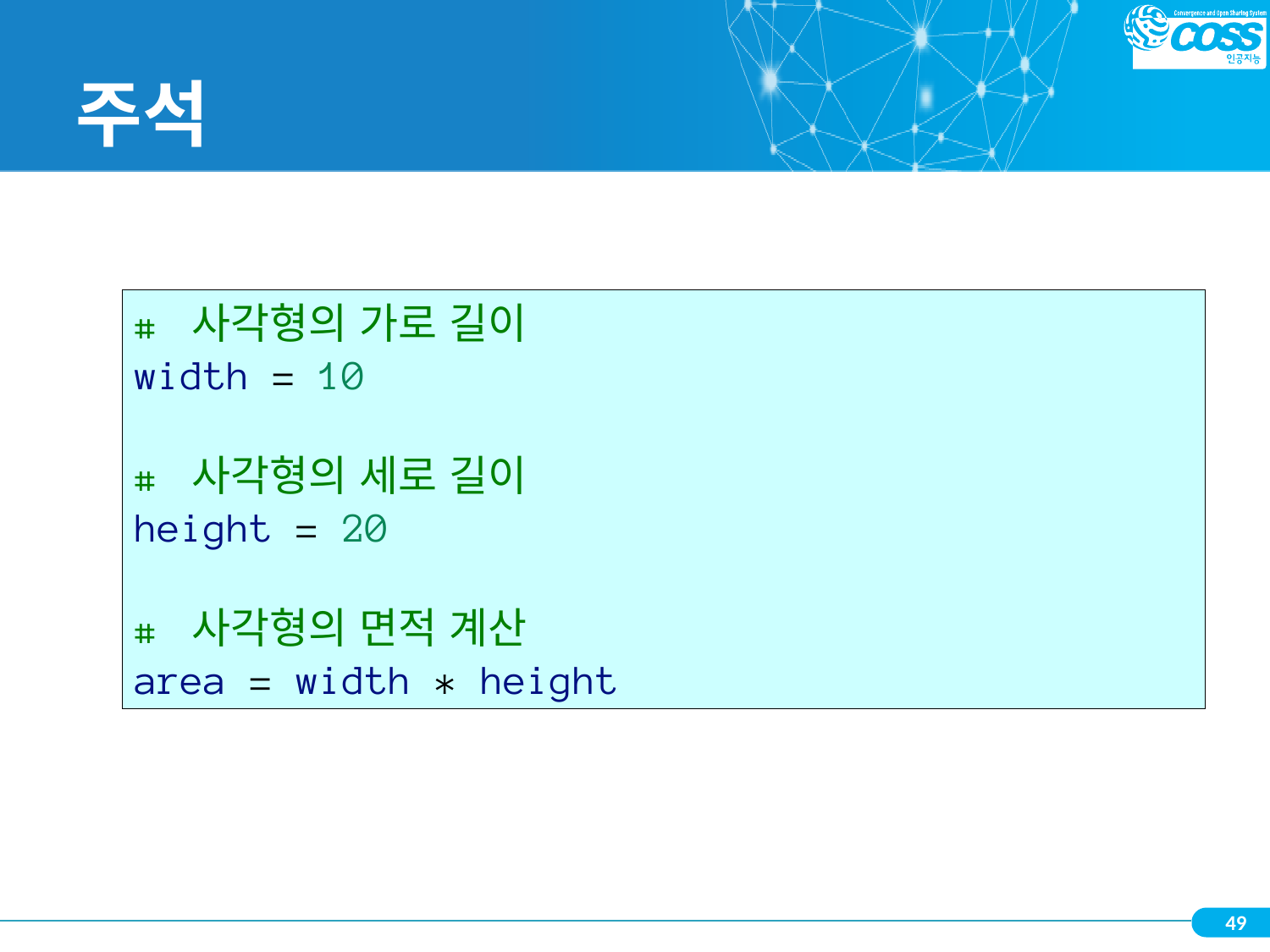

# 주석

# 사각형의 가로 길이
width = 10
# 사각형의 세로 길이
height = 20
# 사각형의 면적 계산
area = width * height